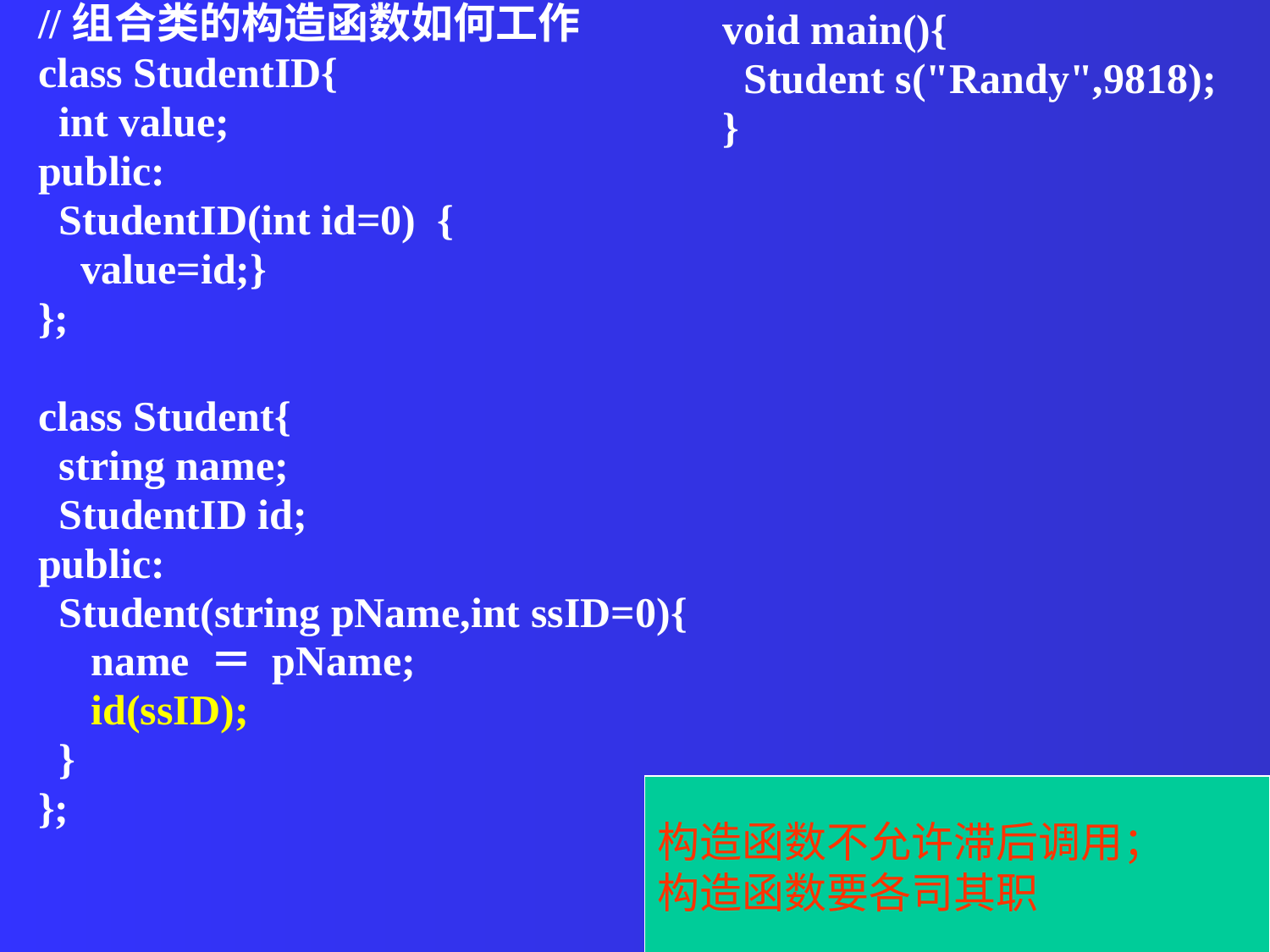

//组合类的构造函数如何工作
class StudentID{
  int value;
public:
  StudentID(int id=0)  {
    value=id;}
};

class Student{
  string name;
  StudentID id;
public:
  Student(string pName,int ssID=0){
     name ＝ pName;
     id(ssID);
  }
};
void main(){
  Student s("Randy",9818);
}
构造函数不允许滞后调用；
构造函数要各司其职